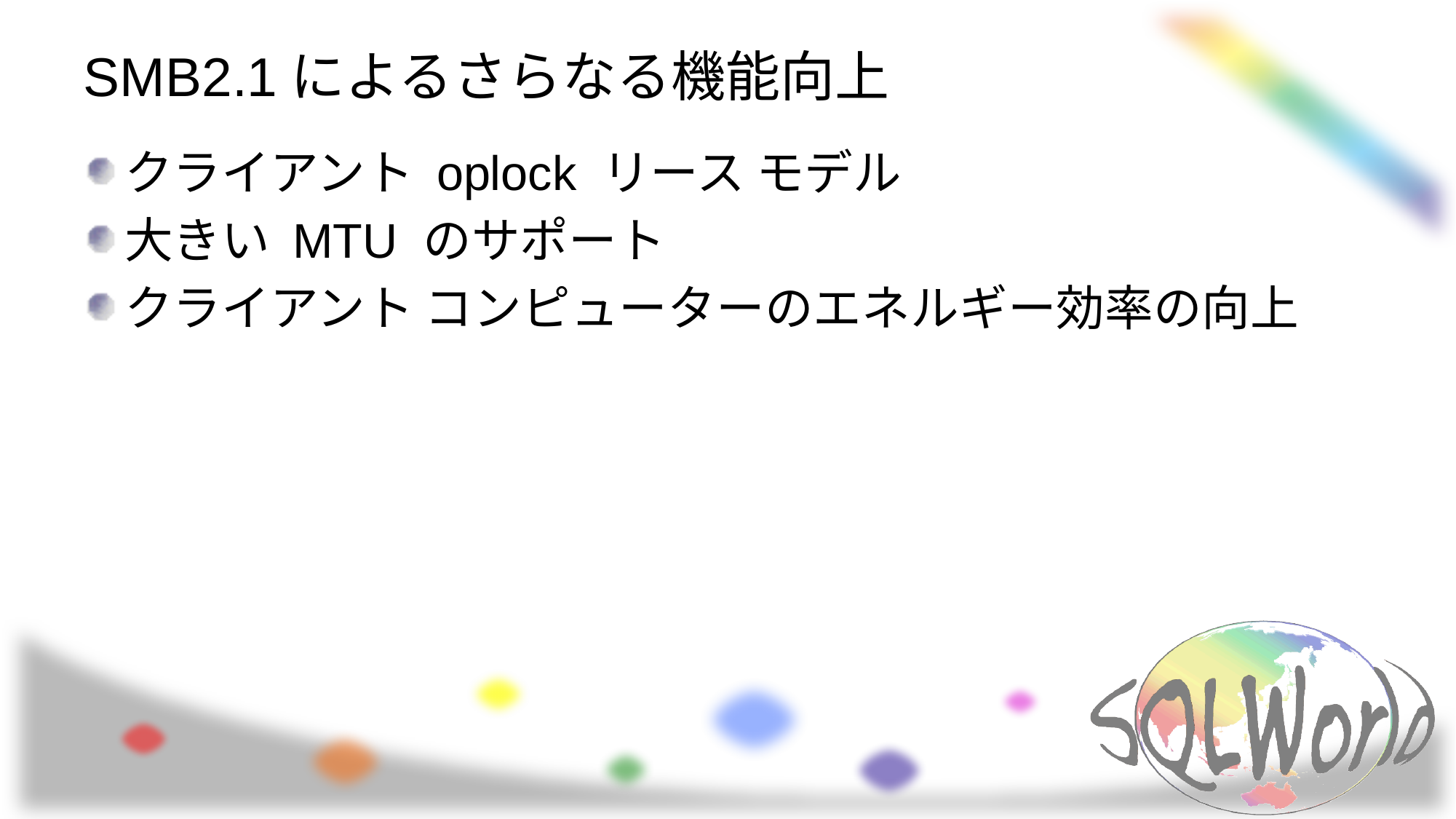

# SMB2.1によるさらなる機能向上
クライアント oplock リース モデル
大きい MTU のサポート
クライアント コンピューターのエネルギー効率の向上